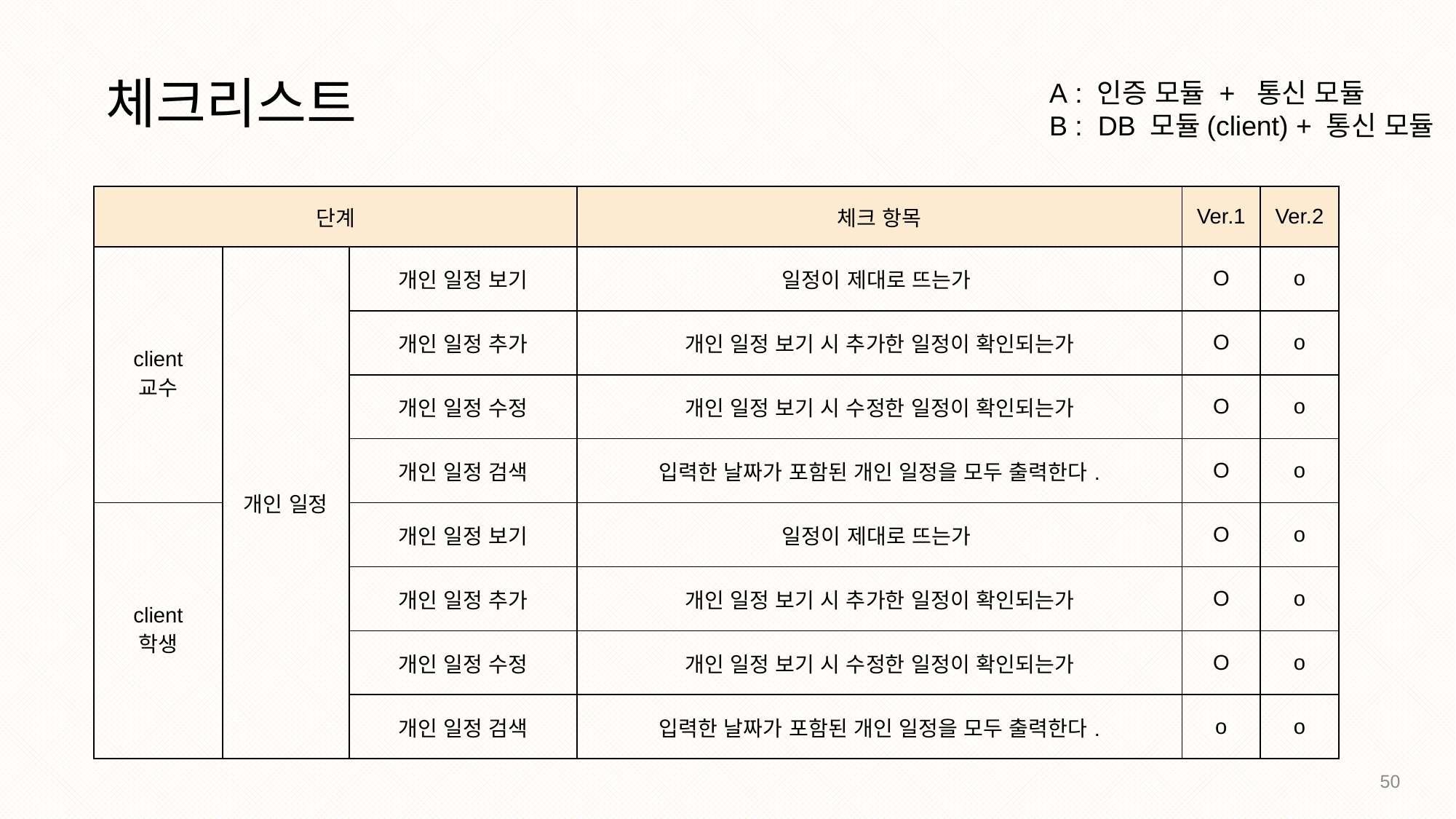

체크리스트
A : 인증 모듈 +  통신 모듈
B :  DB 모듈(client) + 통신 모듈
| 단계 |  |  | 체크 항목 | Ver.1 | Ver.2 |
| --- | --- | --- | --- | --- | --- |
| client 교수 | 개인 일정 | 개인 일정 보기 | 일정이 제대로 뜨는가 | O | o |
|  |  | 개인 일정 추가 | 개인 일정 보기 시 추가한 일정이 확인되는가 | O | o |
|  |  | 개인 일정 수정 | 개인 일정 보기 시 수정한 일정이 확인되는가 | O | o |
|  |  | 개인 일정 검색 | 입력한 날짜가 포함된 개인 일정을 모두 출력한다. | O | o |
| client 학생 |  | 개인 일정 보기 | 일정이 제대로 뜨는가 | O | o |
|  |  | 개인 일정 추가 | 개인 일정 보기 시 추가한 일정이 확인되는가 | O | o |
|  |  | 개인 일정 수정 | 개인 일정 보기 시 수정한 일정이 확인되는가 | O | o |
|  |  | 개인 일정 검색 | 입력한 날짜가 포함된 개인 일정을 모두 출력한다. | o | o |
50